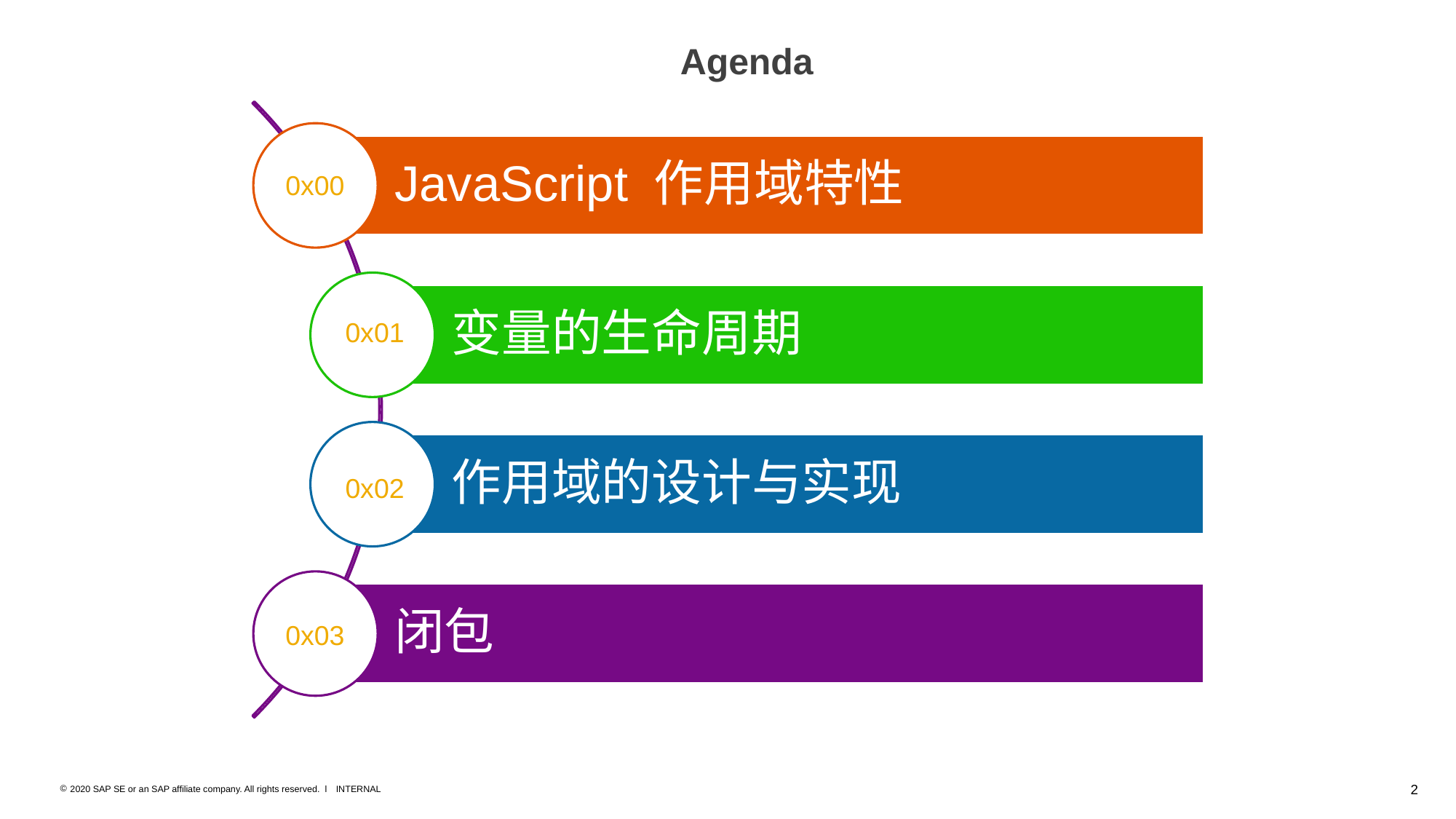

Agenda
JavaScript 作用域特性
变量的生命周期
作用域的设计与实现
闭包
0x00
0x01
0x02
0x03